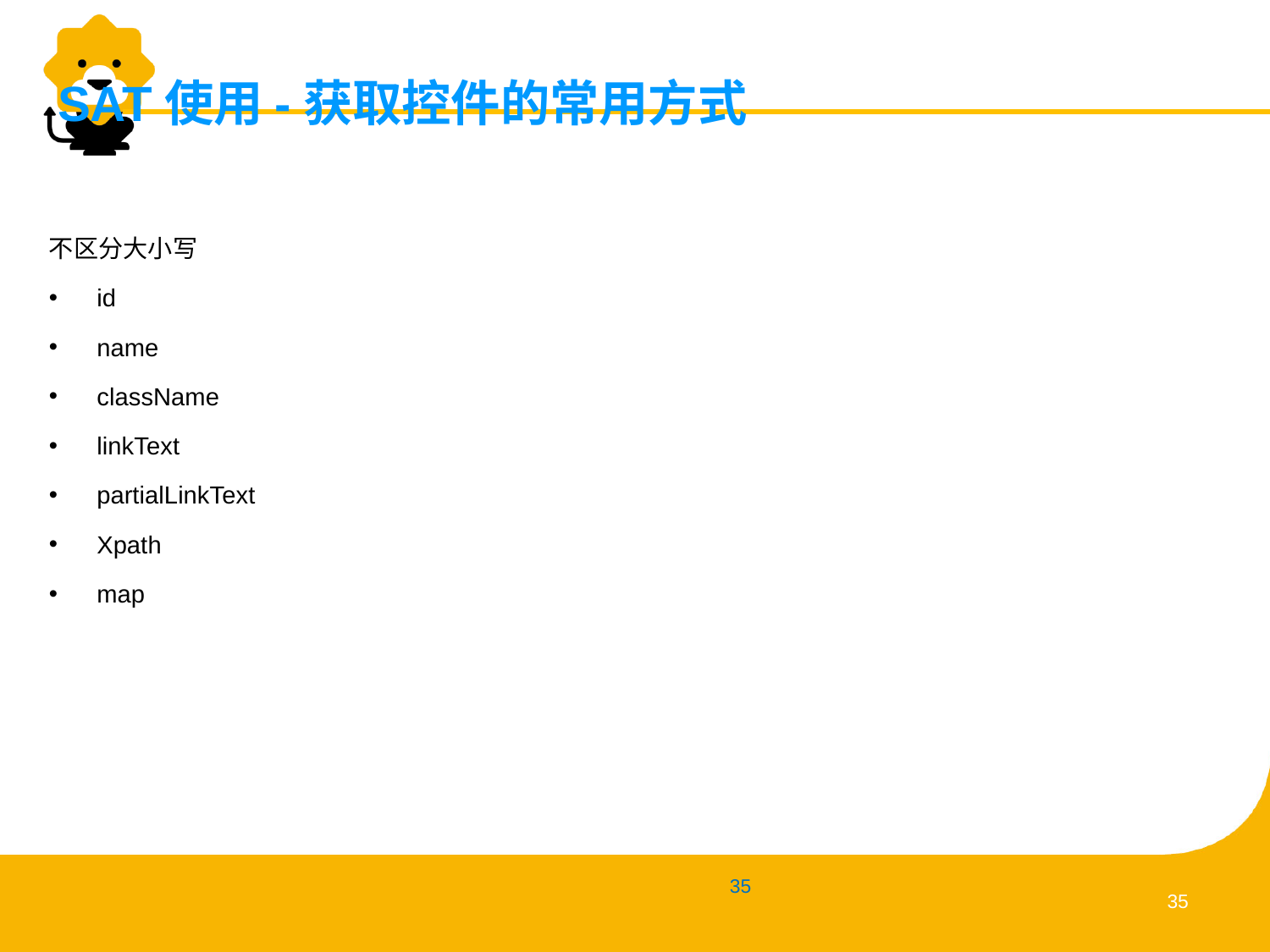

# SAT使用-获取控件的常用方式

不区分大小写
id
name
className
linkText
partialLinkText
Xpath
map
35